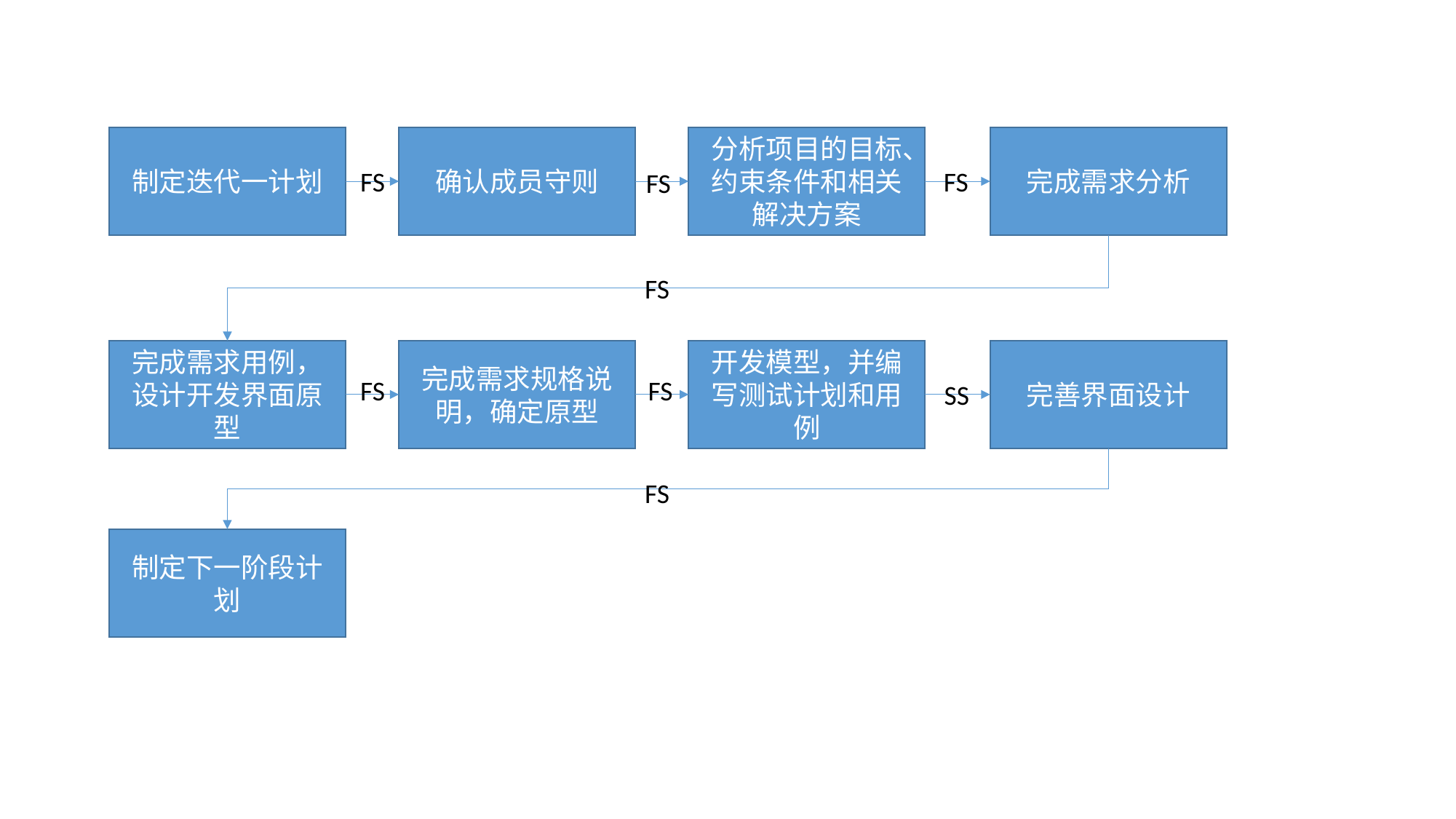

制定迭代一计划
确认成员守则
分析项目的目标、约束条件和相关解决方案
完成需求分析
FS
FS
FS
FS
完成需求用例，设计开发界面原型
完成需求规格说明，确定原型
开发模型，并编写测试计划和用例
完善界面设计
FS
FS
SS
FS
制定下一阶段计划